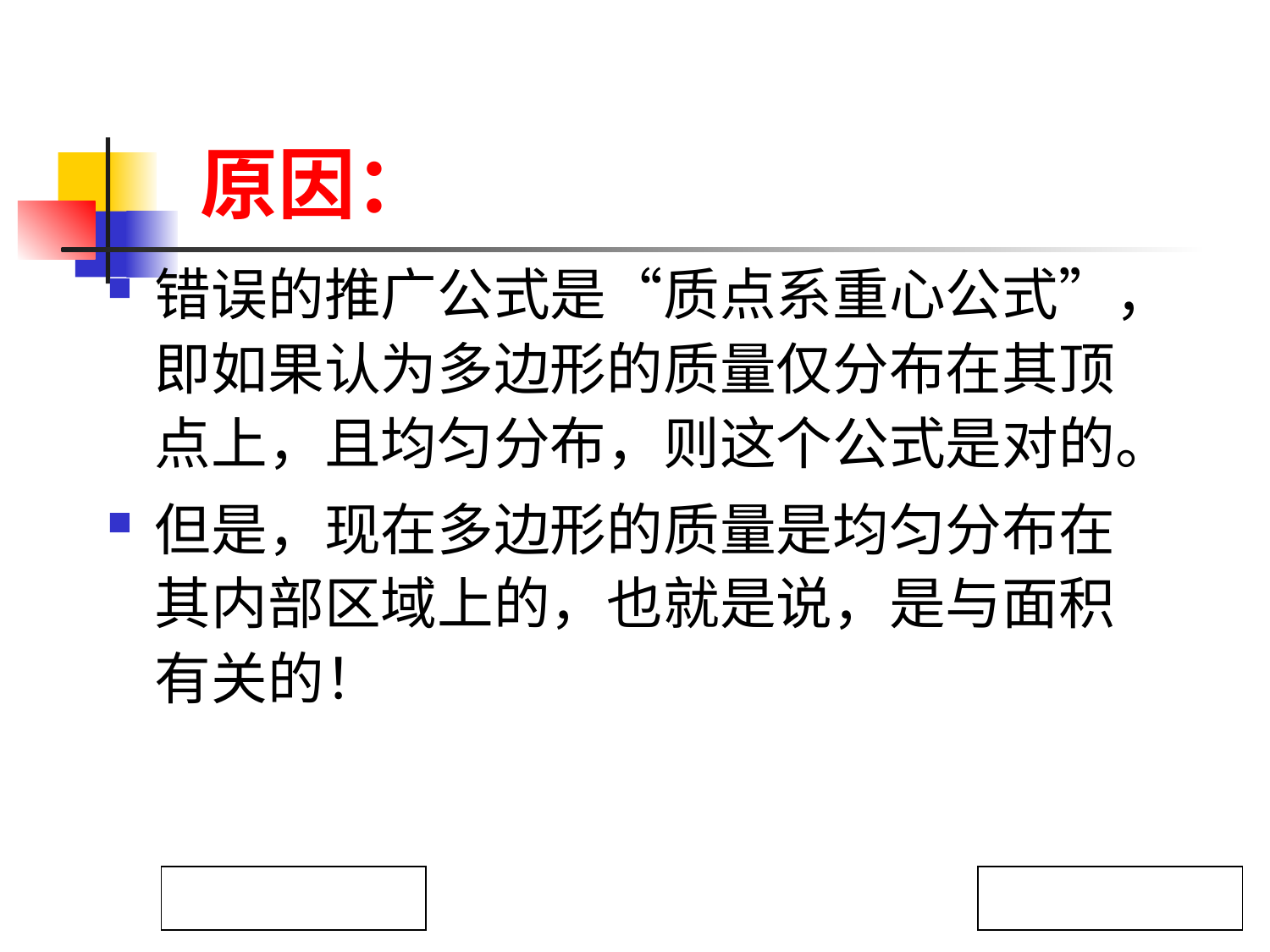

# 原因：
错误的推广公式是“质点系重心公式”，即如果认为多边形的质量仅分布在其顶点上，且均匀分布，则这个公式是对的。
但是，现在多边形的质量是均匀分布在其内部区域上的，也就是说，是与面积有关的！

34